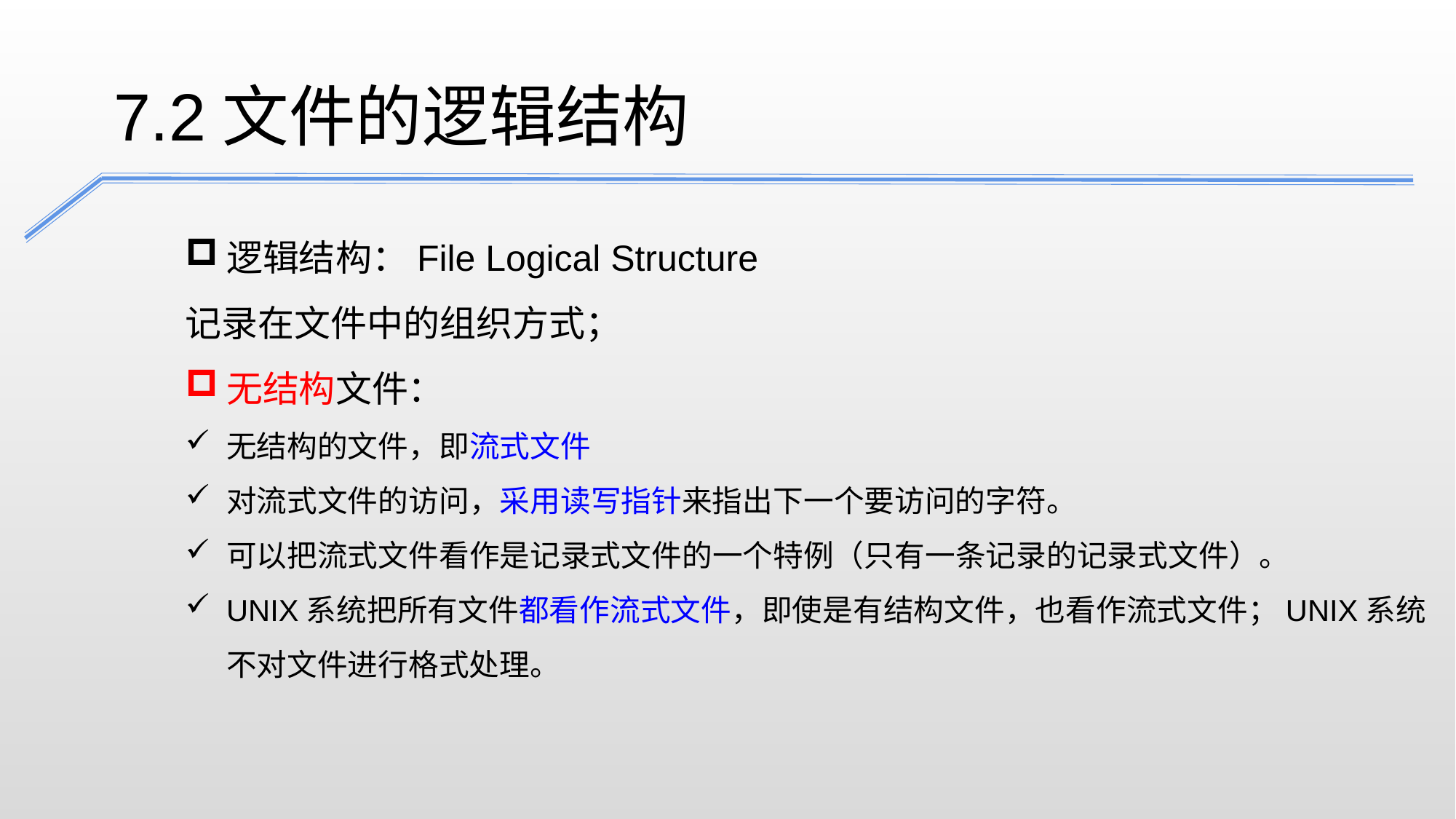

7.2文件的逻辑结构
逻辑结构：File Logical Structure
记录在文件中的组织方式；
无结构文件：
无结构的文件，即流式文件
对流式文件的访问，采用读写指针来指出下一个要访问的字符。
可以把流式文件看作是记录式文件的一个特例（只有一条记录的记录式文件）。
UNIX系统把所有文件都看作流式文件，即使是有结构文件，也看作流式文件；UNIX系统不对文件进行格式处理。